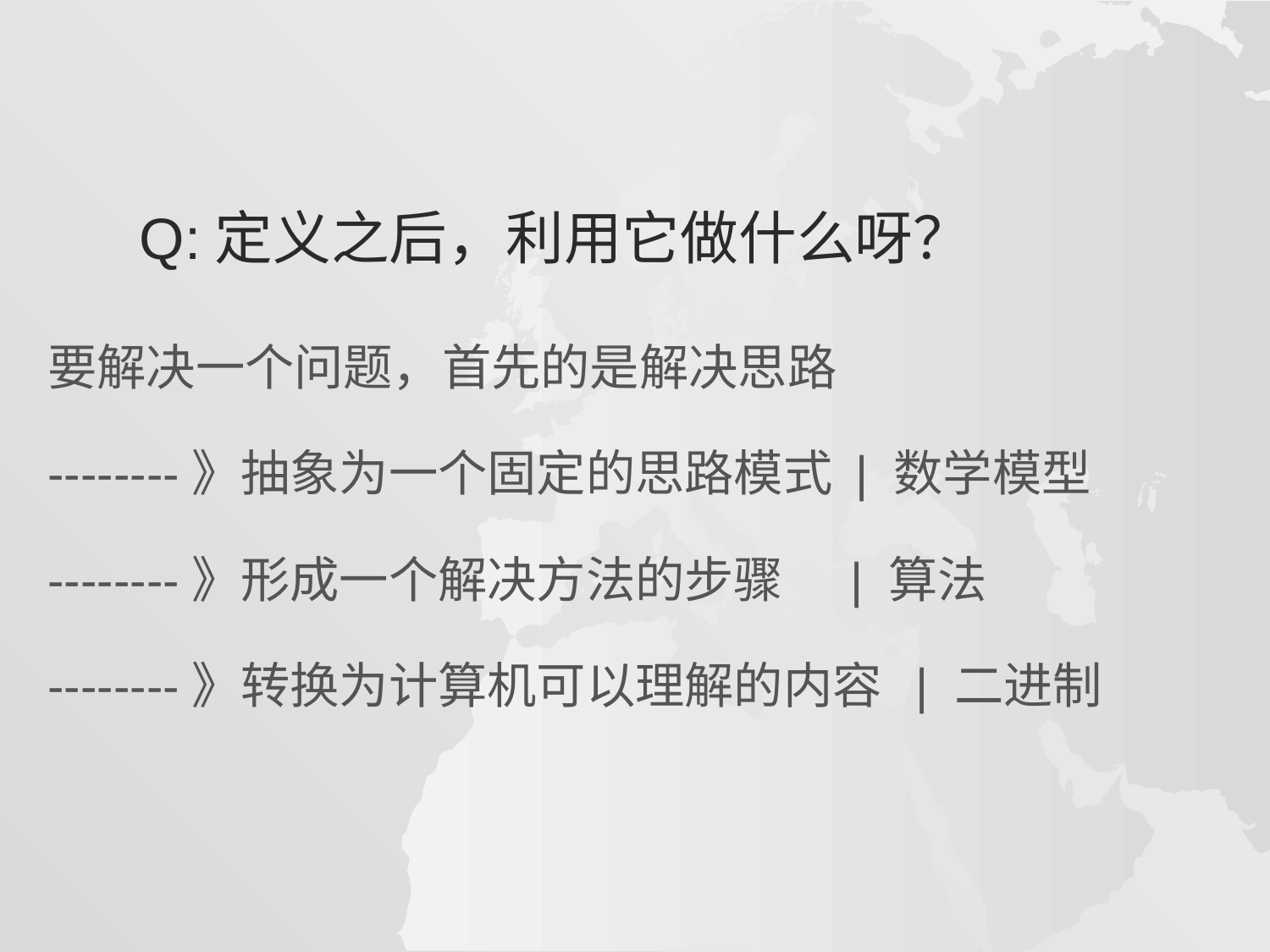

# Q:定义之后，利用它做什么呀？
要解决一个问题，首先的是解决思路

--------》抽象为一个固定的思路模式 | 数学模型

--------》形成一个解决方法的步骤     | 算法

--------》转换为计算机可以理解的内容  | 二进制